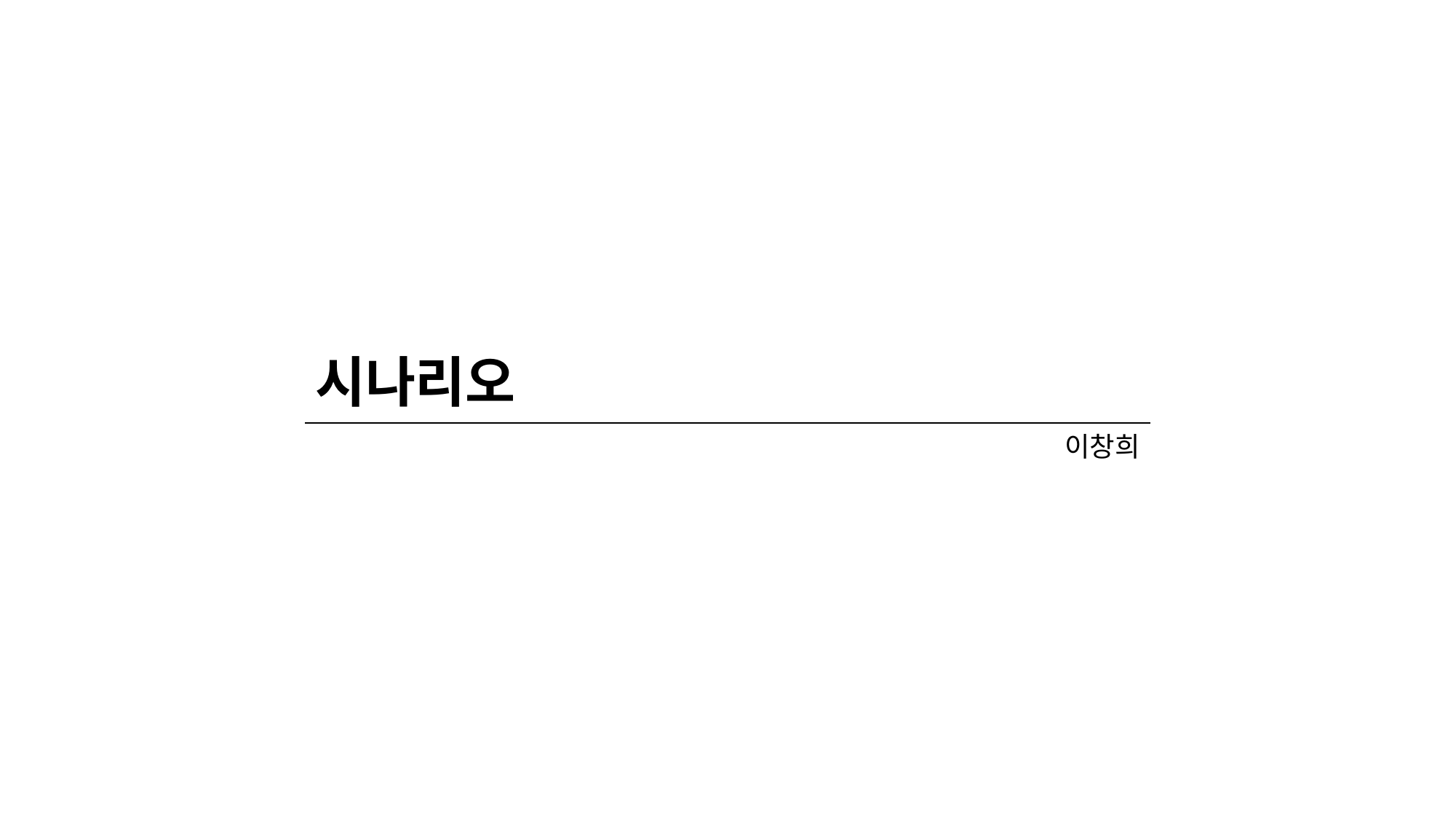

| 시나리오 |
| --- |
이창희